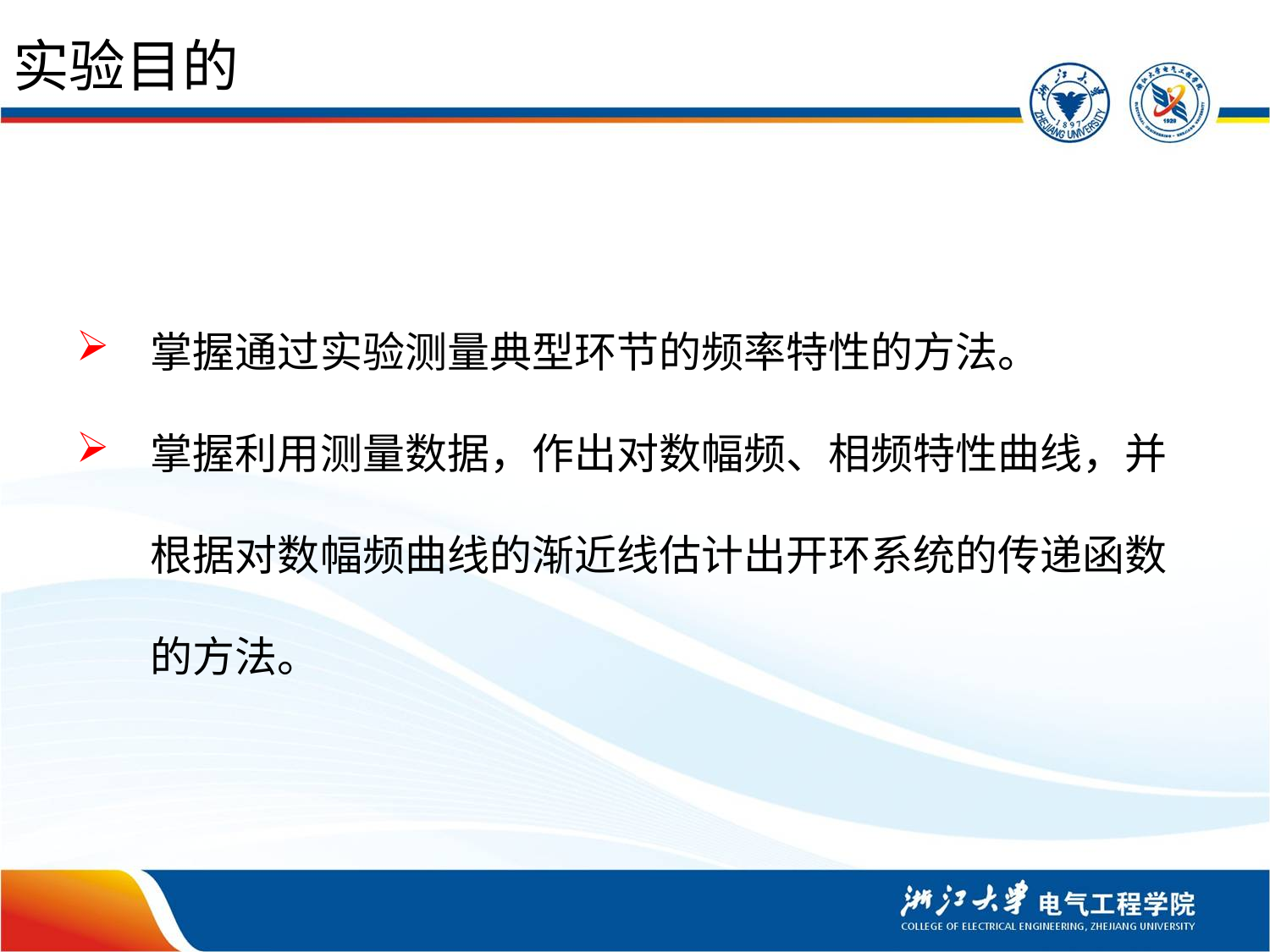

实验目的
掌握通过实验测量典型环节的频率特性的方法。
掌握利用测量数据，作出对数幅频、相频特性曲线，并根据对数幅频曲线的渐近线估计出开环系统的传递函数的方法。